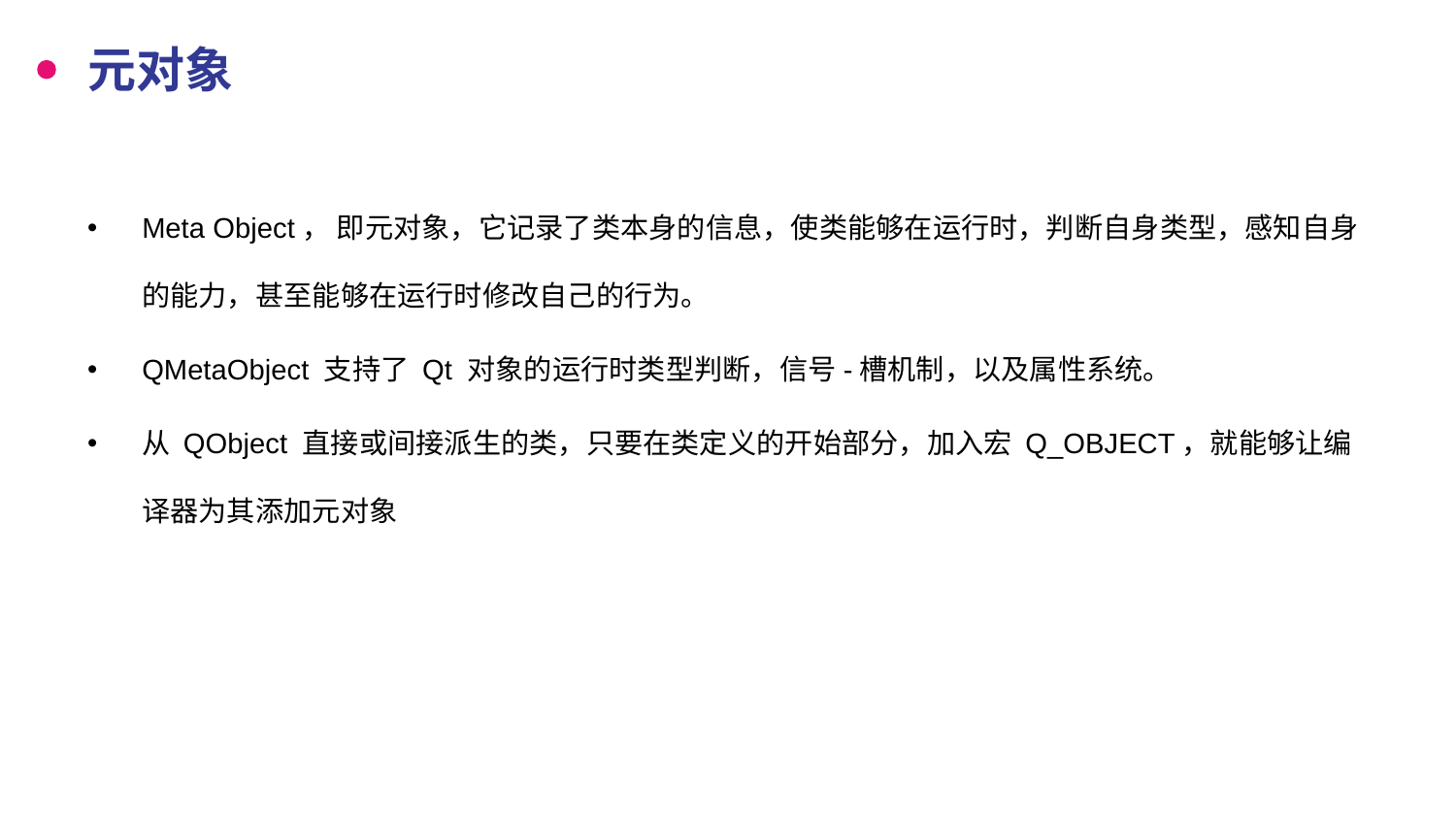

# 元对象
Meta Object， 即元对象，它记录了类本身的信息，使类能够在运行时，判断自身类型，感知自身的能力，甚至能够在运行时修改自己的行为。
QMetaObject 支持了 Qt 对象的运行时类型判断，信号-槽机制，以及属性系统。
从 QObject 直接或间接派生的类，只要在类定义的开始部分，加入宏 Q_OBJECT，就能够让编译器为其添加元对象